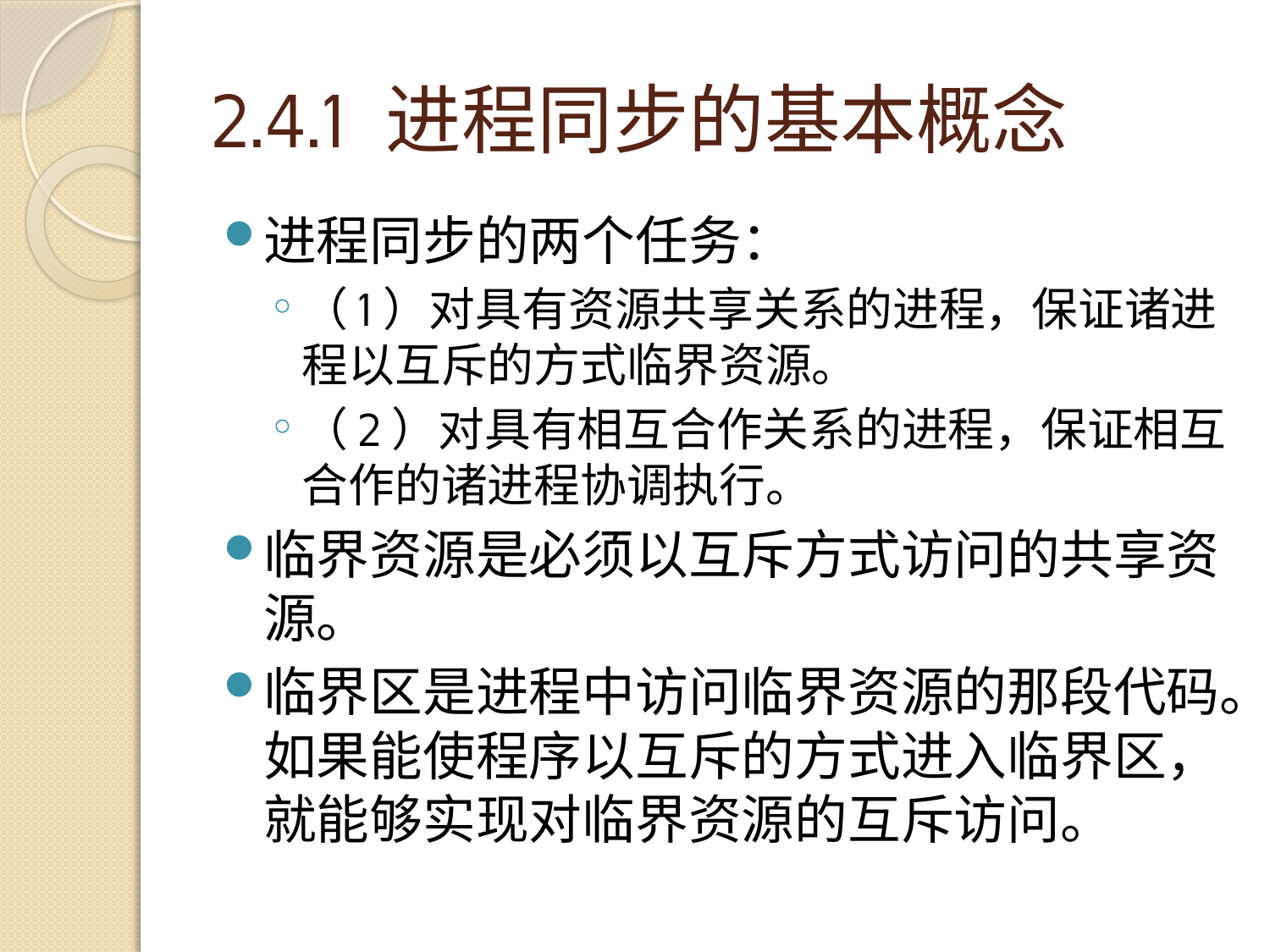

# 2.4.1 进程同步的基本概念
进程同步的两个任务：
（1）对具有资源共享关系的进程，保证诸进程以互斥的方式临界资源。
（2）对具有相互合作关系的进程，保证相互合作的诸进程协调执行。
临界资源是必须以互斥方式访问的共享资源。
临界区是进程中访问临界资源的那段代码。如果能使程序以互斥的方式进入临界区，就能够实现对临界资源的互斥访问。